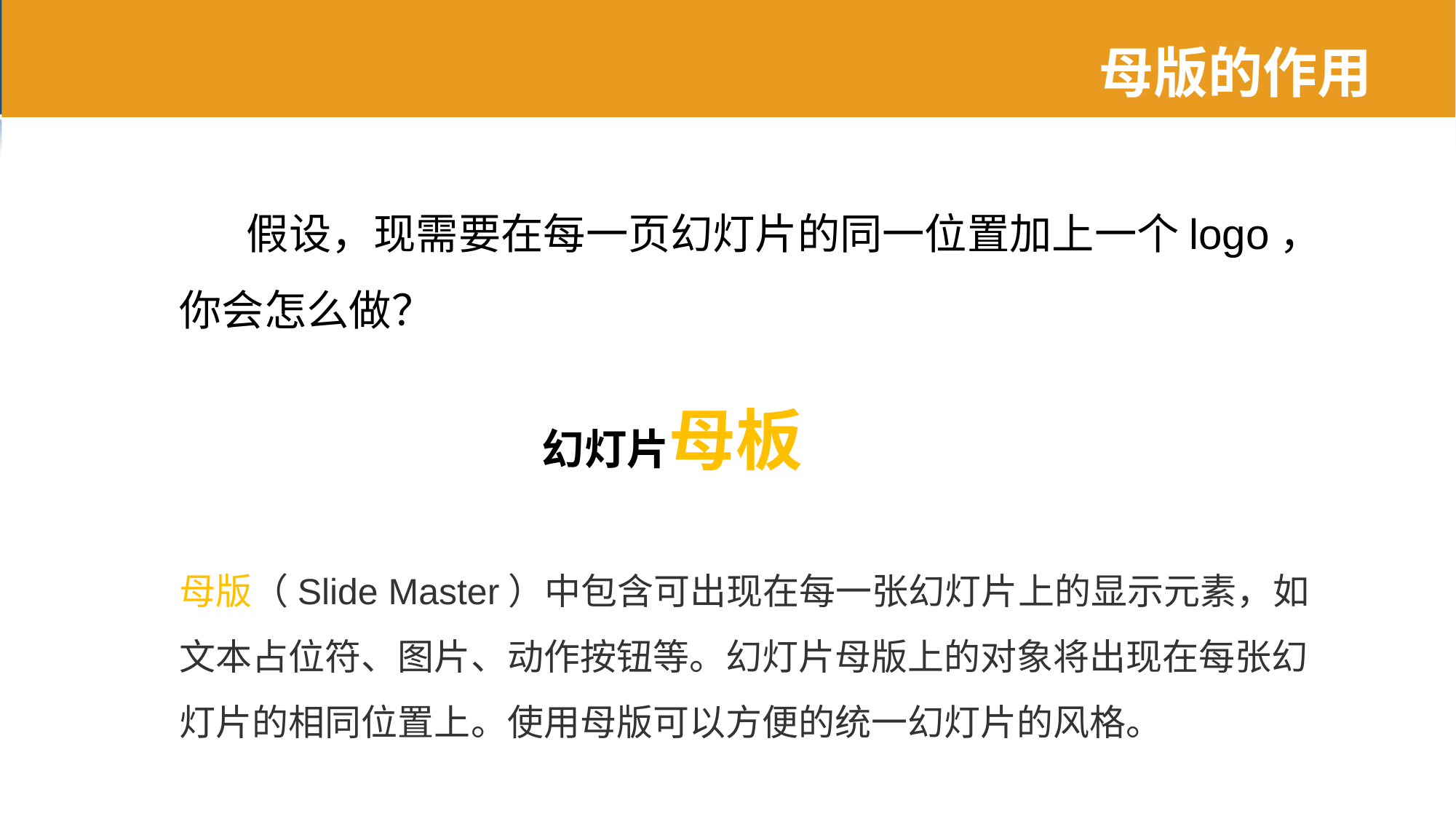

# 母版的作用
      假设，现需要在每一页幻灯片的同一位置加上一个logo，你会怎么做？
幻灯片母板
母版（Slide Master）中包含可出现在每一张幻灯片上的显示元素，如文本占位符、图片、动作按钮等。幻灯片母版上的对象将出现在每张幻灯片的相同位置上。使用母版可以方便的统一幻灯片的风格。